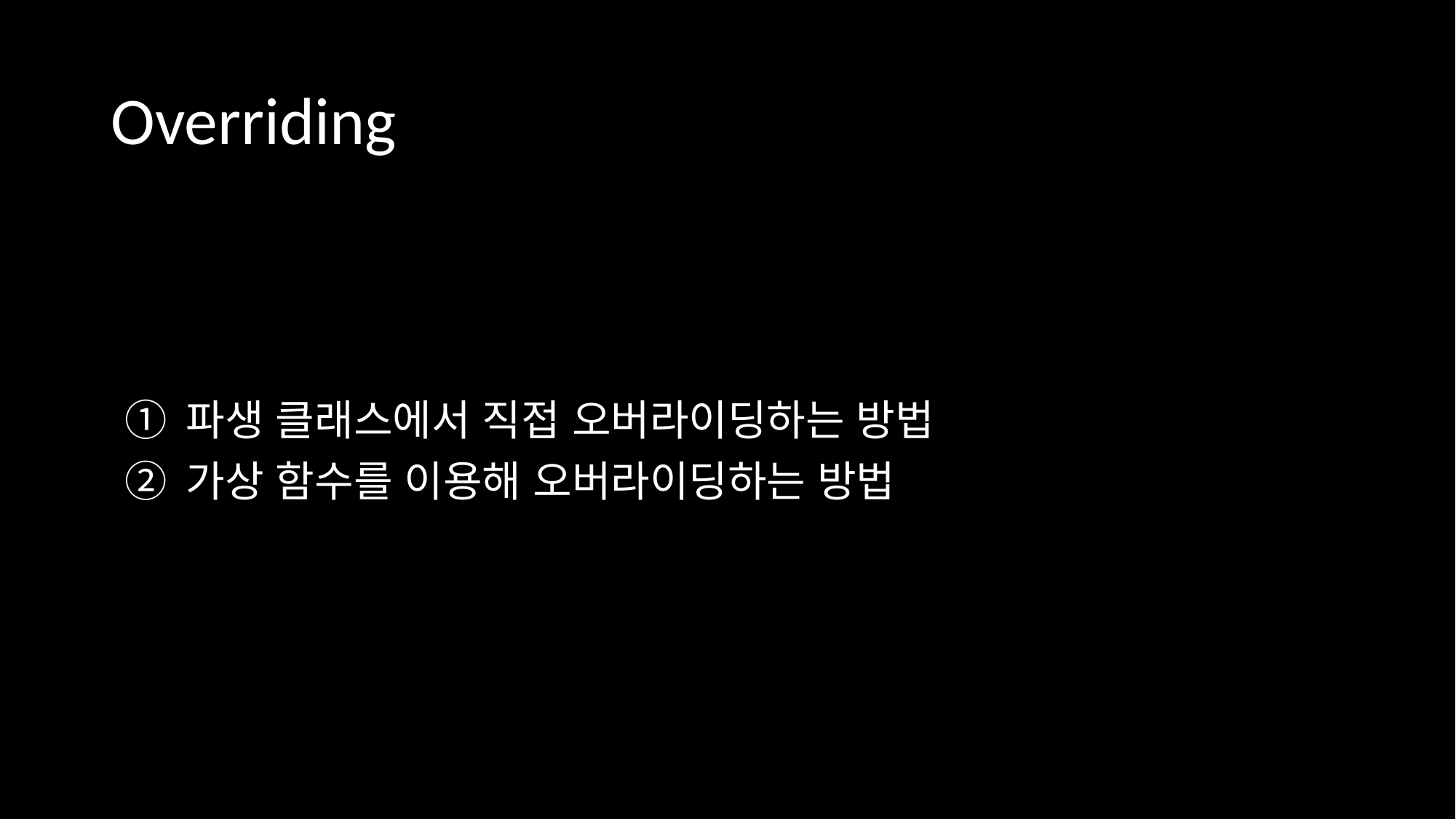

# Overriding
파생 클래스에서 직접 오버라이딩하는 방법
가상 함수를 이용해 오버라이딩하는 방법